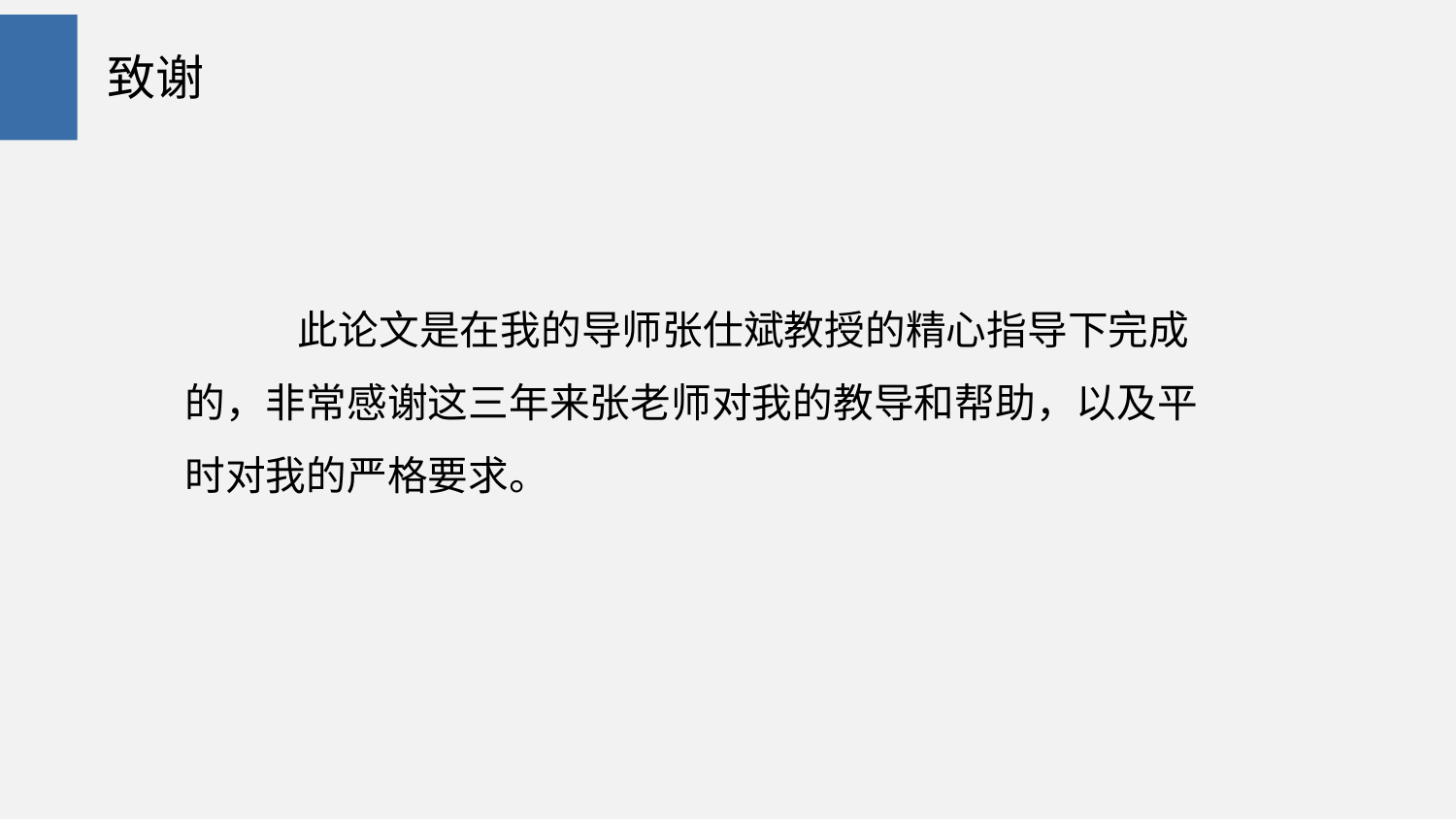

致谢
此论文是在我的导师张仕斌教授的精心指导下完成的，非常感谢这三年来张老师对我的教导和帮助，以及平时对我的严格要求。